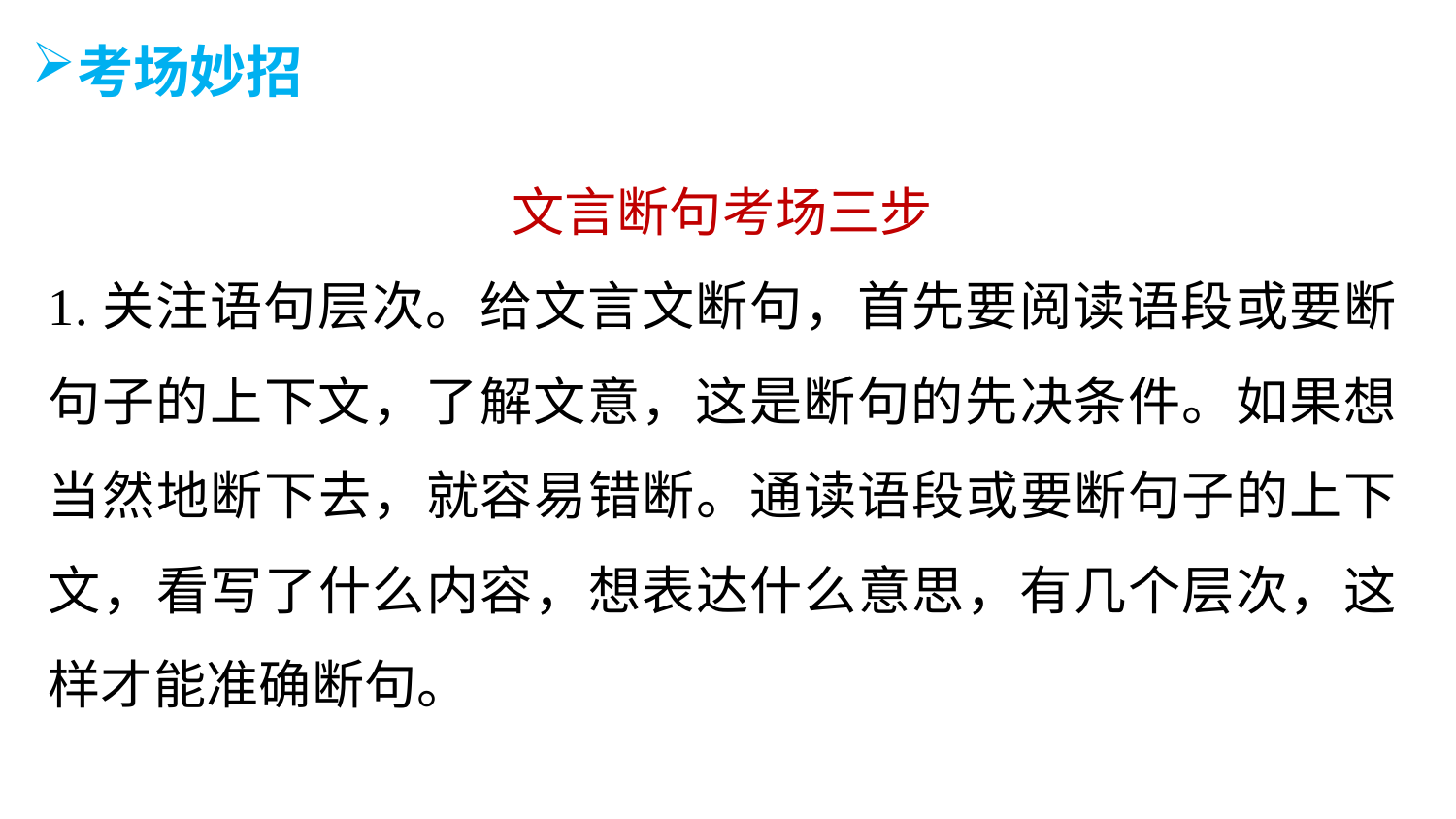

考场妙招
文言断句考场三步
1.关注语句层次。给文言文断句，首先要阅读语段或要断句子的上下文，了解文意，这是断句的先决条件。如果想当然地断下去，就容易错断。通读语段或要断句子的上下文，看写了什么内容，想表达什么意思，有几个层次，这样才能准确断句。